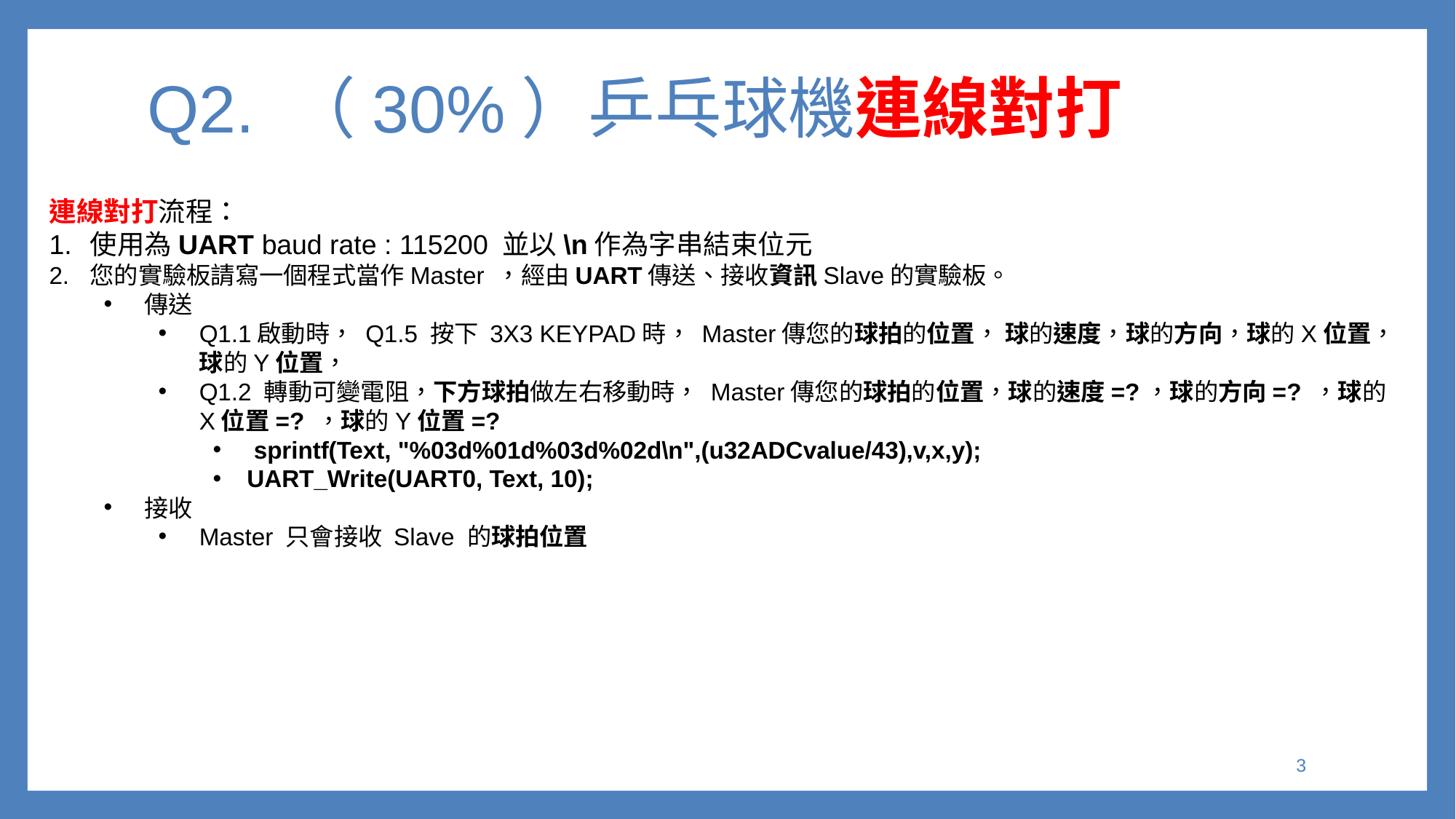

# Q2. （30%）乒乓球機連線對打
連線對打流程：
使用為UART baud rate : 115200 並以\n作為字串結束位元
您的實驗板請寫一個程式當作Master ，經由UART傳送、接收資訊Slave的實驗板。
傳送
Q1.1啟動時， Q1.5 按下 3X3 KEYPAD時， Master傳您的球拍的位置， 球的速度，球的方向，球的X位置，球的Y位置，
Q1.2 轉動可變電阻，下方球拍做左右移動時， Master傳您的球拍的位置，球的速度=?，球的方向=? ，球的X位置=? ，球的Y位置=?
sprintf(Text, "%03d%01d%03d%02d\n",(u32ADCvalue/43),v,x,y);
UART_Write(UART0, Text, 10);
接收
Master 只會接收 Slave 的球拍位置

3